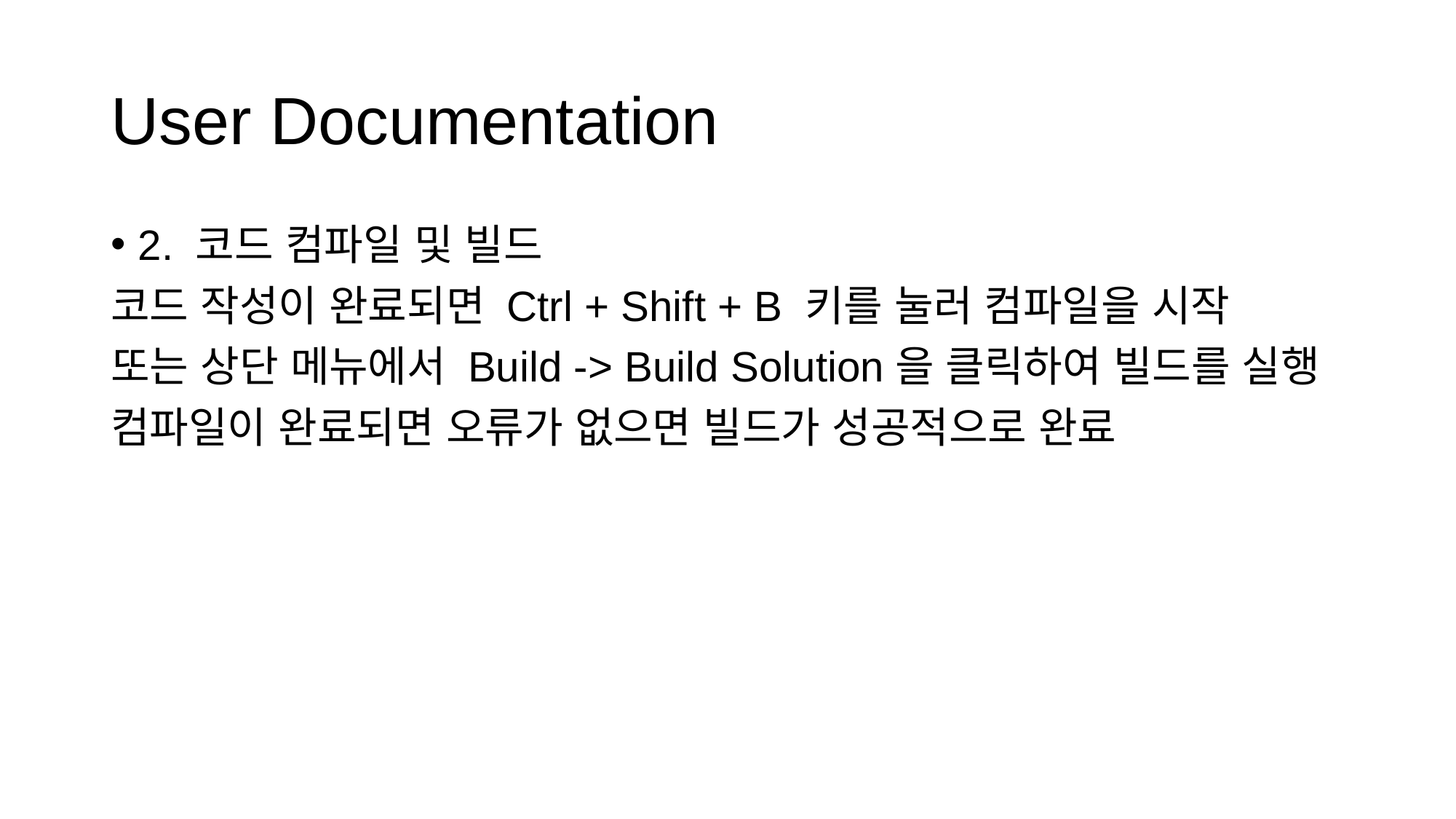

# User Documentation
2. 코드 컴파일 및 빌드
코드 작성이 완료되면 Ctrl + Shift + B 키를 눌러 컴파일을 시작
또는 상단 메뉴에서 Build -> Build Solution을 클릭하여 빌드를 실행
컴파일이 완료되면 오류가 없으면 빌드가 성공적으로 완료